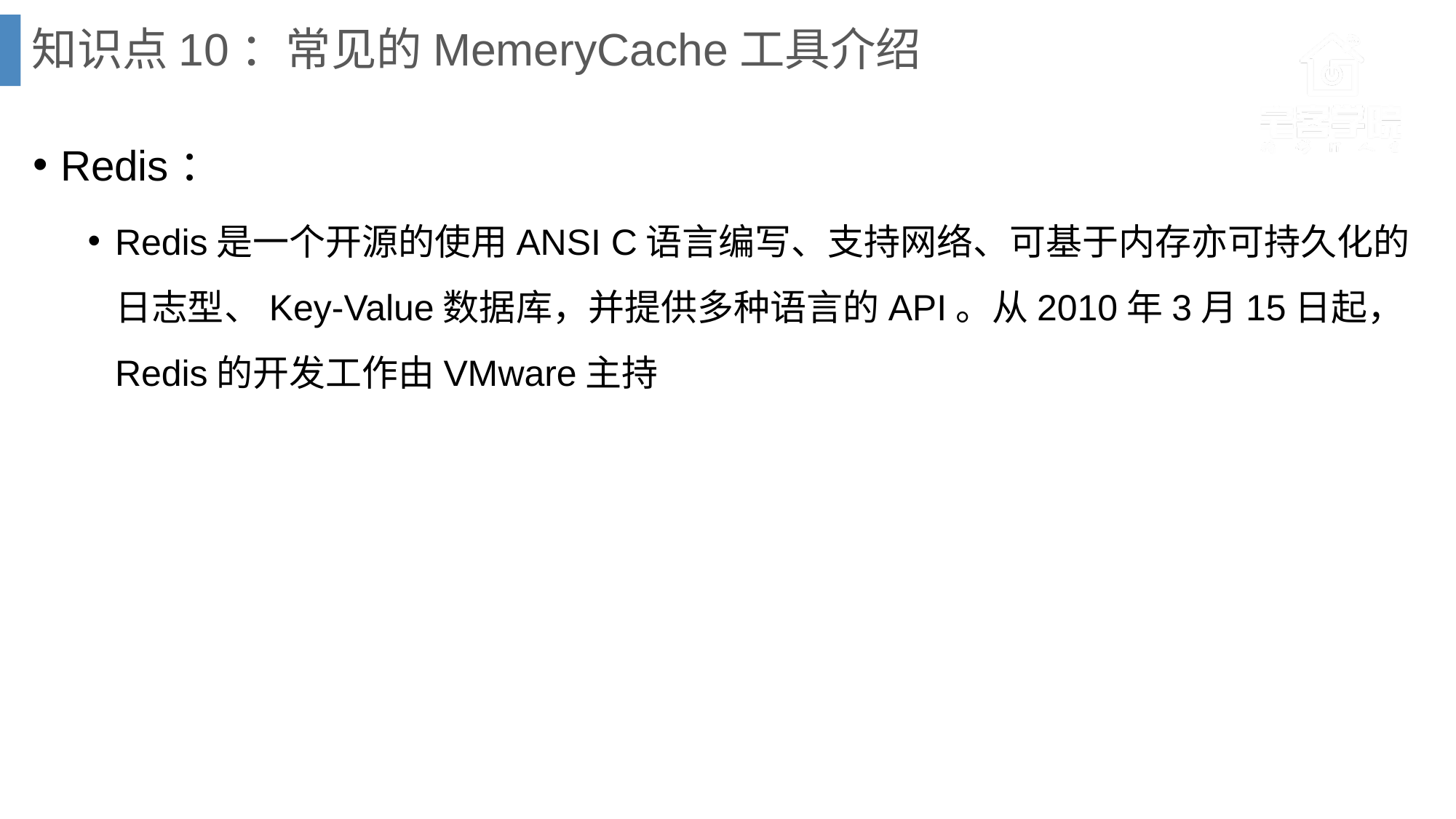

# 知识点10：常见的MemeryCache工具介绍
Redis：
Redis是一个开源的使用ANSI C语言编写、支持网络、可基于内存亦可持久化的日志型、Key-Value数据库，并提供多种语言的API。从2010年3月15日起，Redis的开发工作由VMware主持